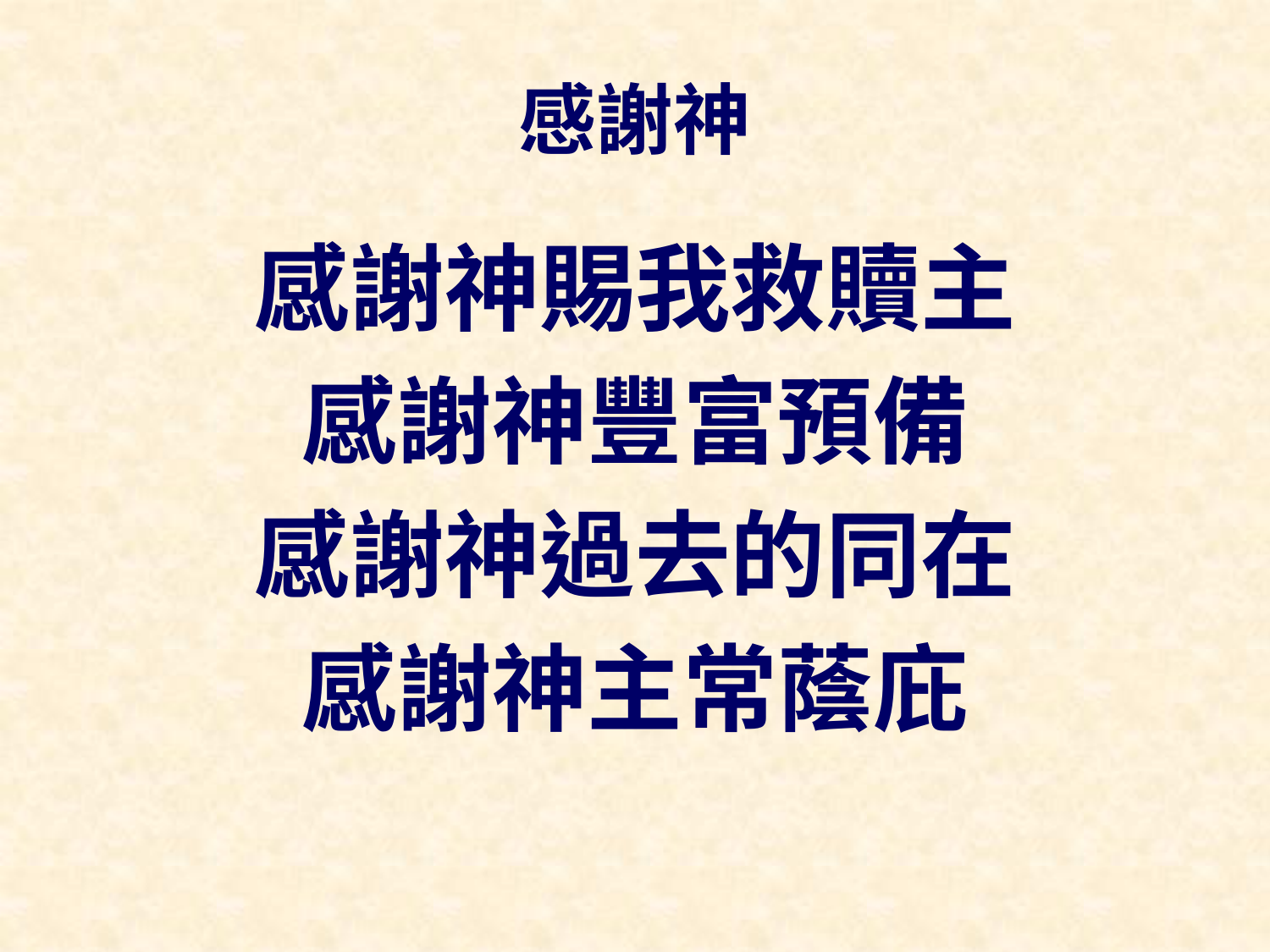

# 感謝神
感謝神賜我救贖主
感謝神豐富預備
感謝神過去的同在
感謝神主常蔭庇